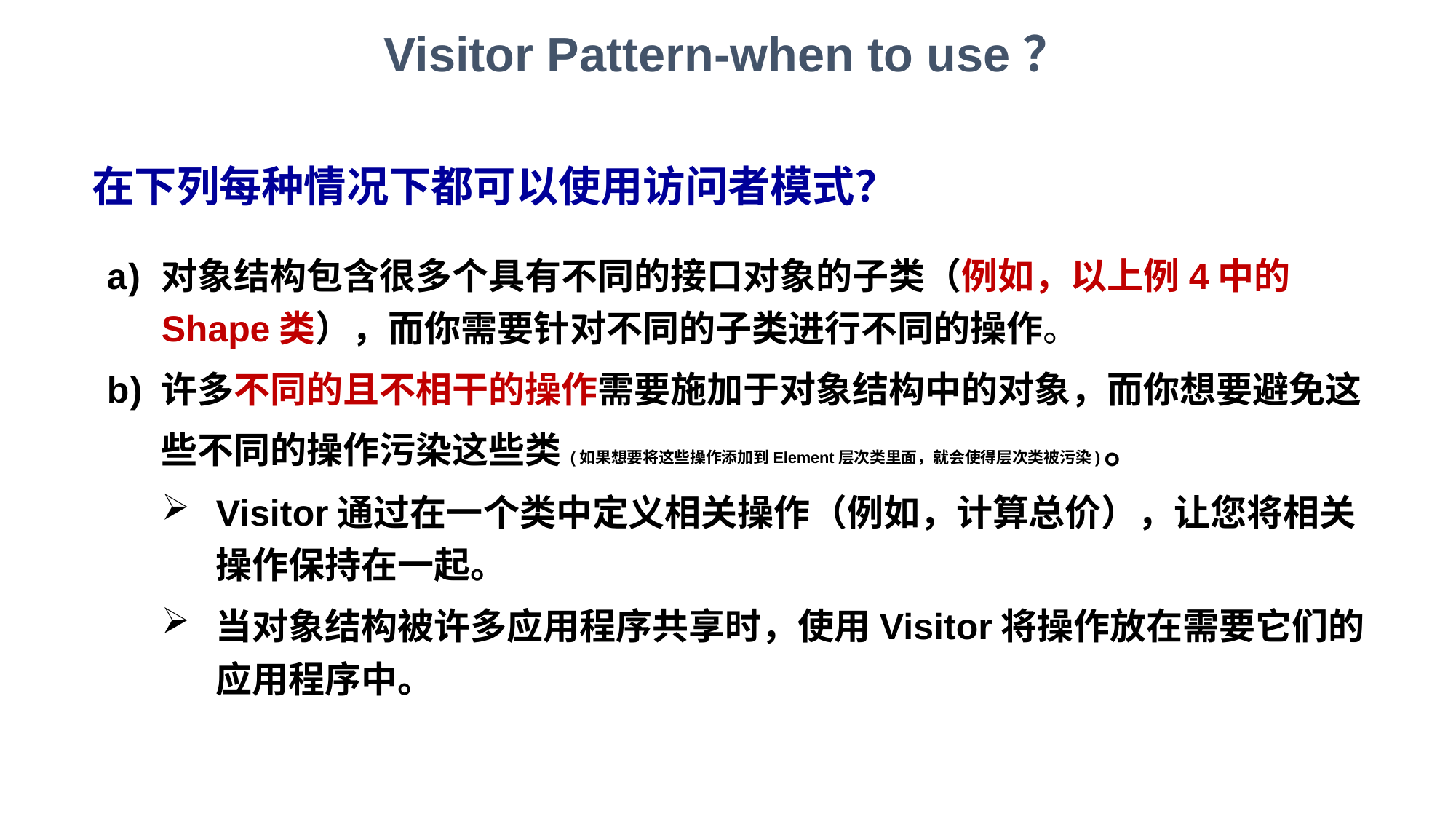

Visitor Pattern-when to use？
在下列每种情况下都可以使用访问者模式？
对象结构包含很多个具有不同的接口对象的子类（例如，以上例4中的Shape类），而你需要针对不同的子类进行不同的操作。
许多不同的且不相干的操作需要施加于对象结构中的对象，而你想要避免这些不同的操作污染这些类(如果想要将这些操作添加到Element层次类里面，就会使得层次类被污染)。
Visitor通过在一个类中定义相关操作（例如，计算总价），让您将相关操作保持在一起。
当对象结构被许多应用程序共享时，使用Visitor将操作放在需要它们的应用程序中。
41